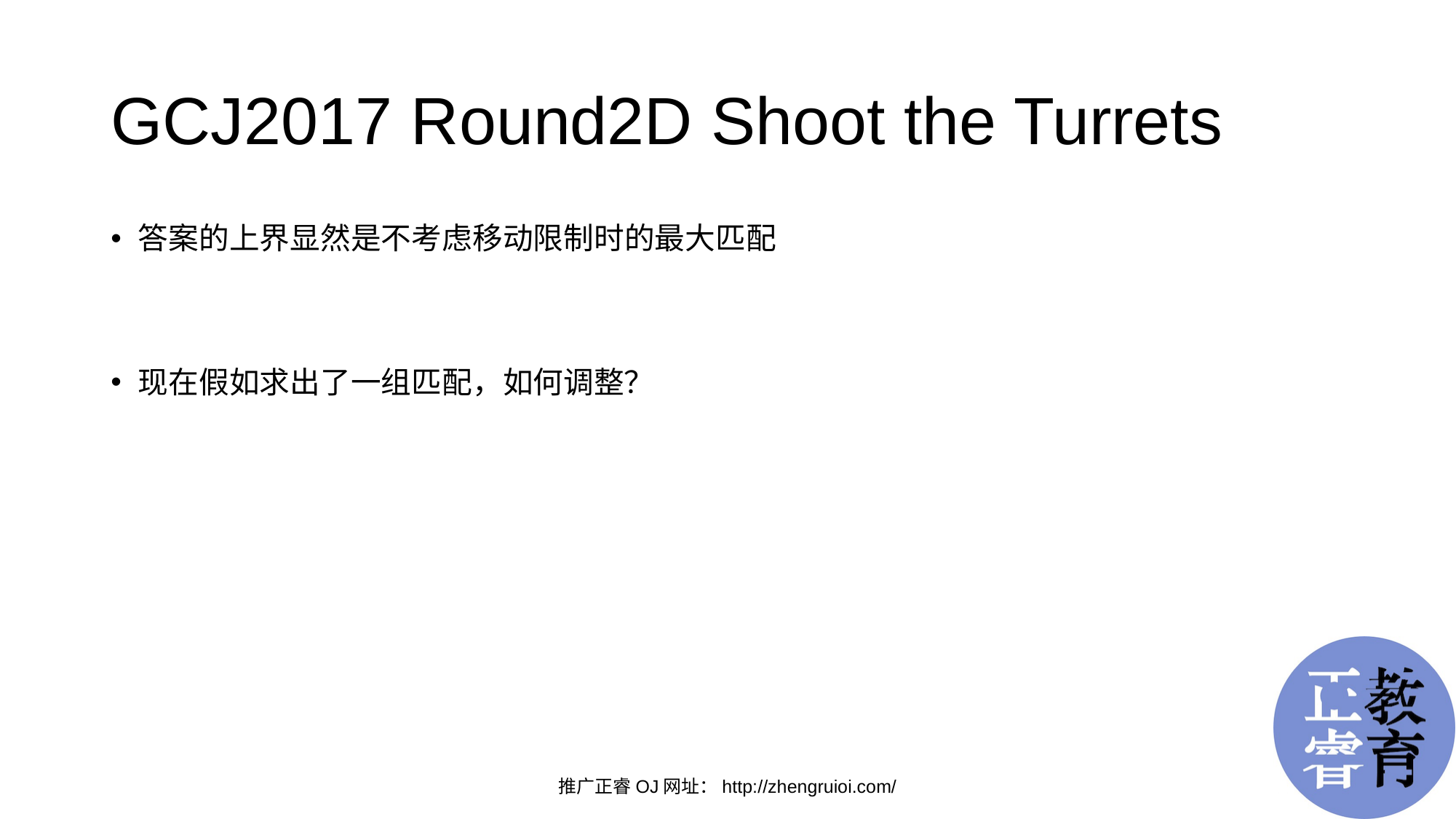

# GCJ2017 Round2D Shoot the Turrets
答案的上界显然是不考虑移动限制时的最大匹配

现在假如求出了一组匹配，如何调整？